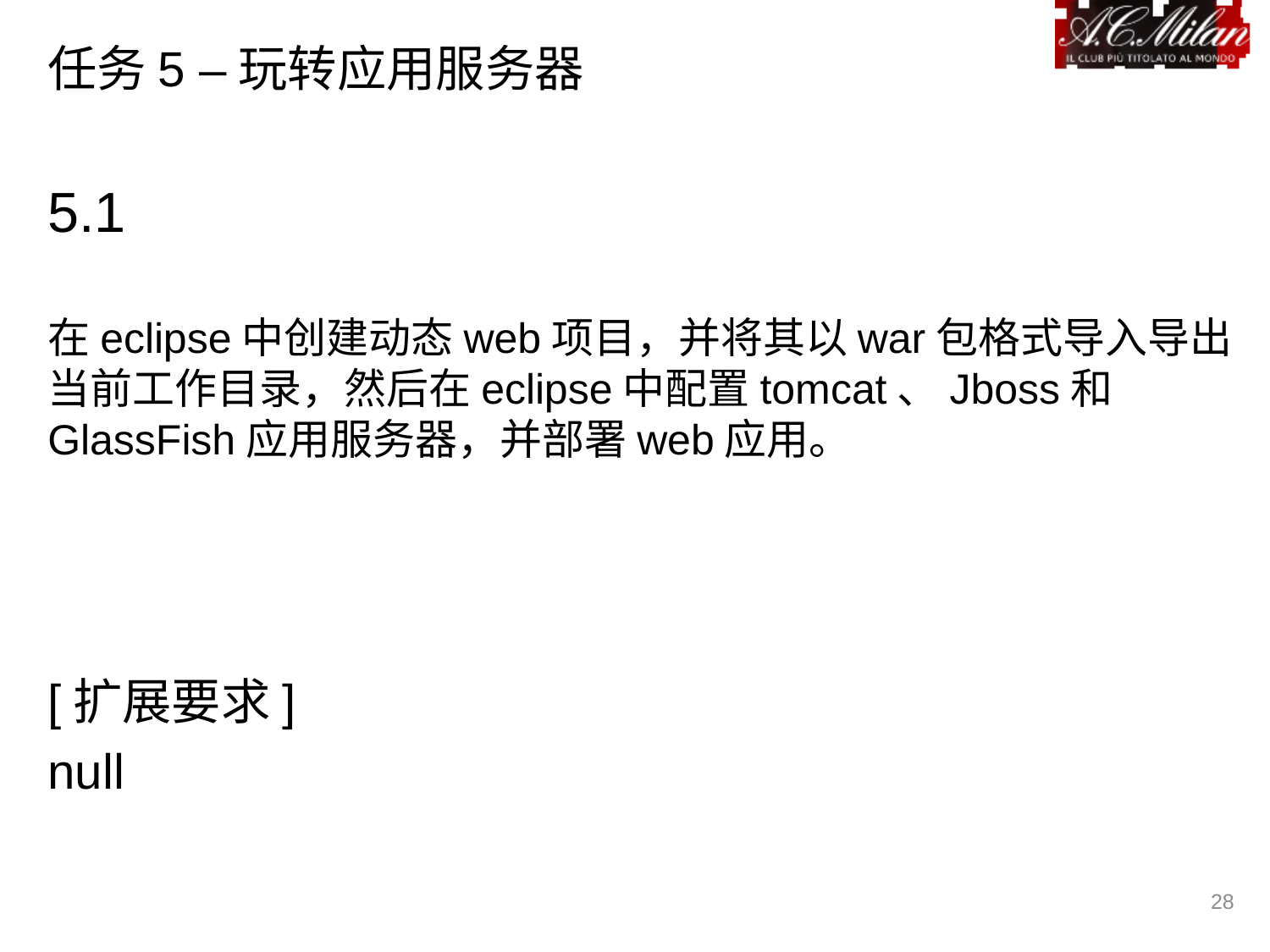

# 任务5 –玩转应用服务器
5.1

在eclipse中创建动态web项目，并将其以war包格式导入导出当前工作目录，然后在eclipse中配置tomcat、Jboss和GlassFish应用服务器，并部署web应用。

[扩展要求]
null
28